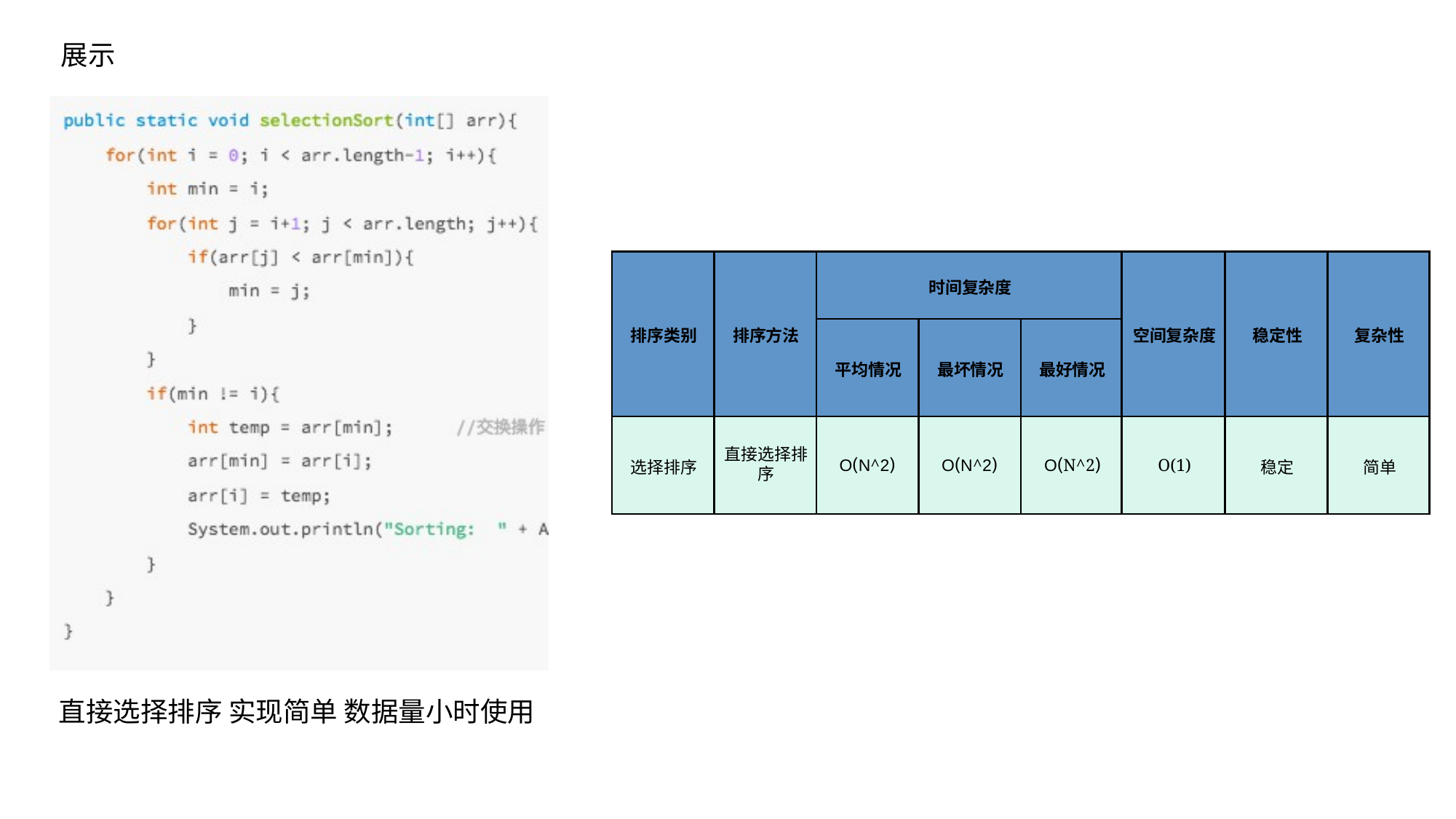

展示

| 排序类别 | 排序方法 | 时间复杂度 |  |  | 空间复杂度 | 稳定性 | 复杂性 |
| --- | --- | --- | --- | --- | --- | --- | --- |
|  |  | 平均情况 | 最坏情况 | 最好情况 |  |  |  |
| 选择排序 | 直接选择排 序 | O(N^2) | O(N^2) | O(N^2) | O(1) | 稳定 | 简单 |
直接选择排序 实现简单 数据量小时使用